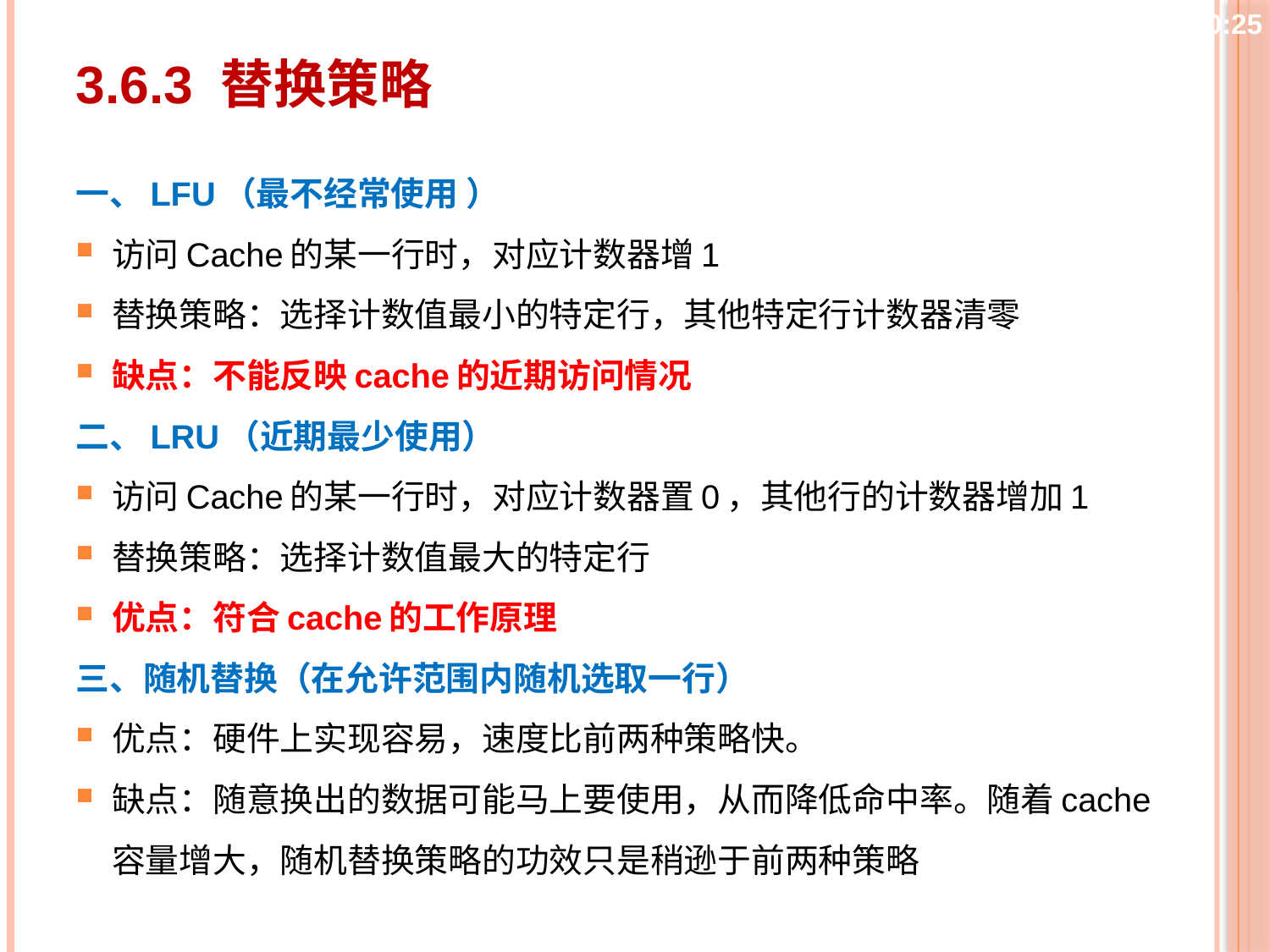

10:25
# 3.6.3 替换策略
一、LFU（最不经常使用 ）
访问Cache的某一行时，对应计数器增1
替换策略：选择计数值最小的特定行，其他特定行计数器清零
缺点：不能反映cache的近期访问情况
二、LRU（近期最少使用）
访问Cache的某一行时，对应计数器置0，其他行的计数器增加1
替换策略：选择计数值最大的特定行
优点：符合cache的工作原理
三、随机替换（在允许范围内随机选取一行）
优点：硬件上实现容易，速度比前两种策略快。
缺点：随意换出的数据可能马上要使用，从而降低命中率。随着cache容量增大，随机替换策略的功效只是稍逊于前两种策略